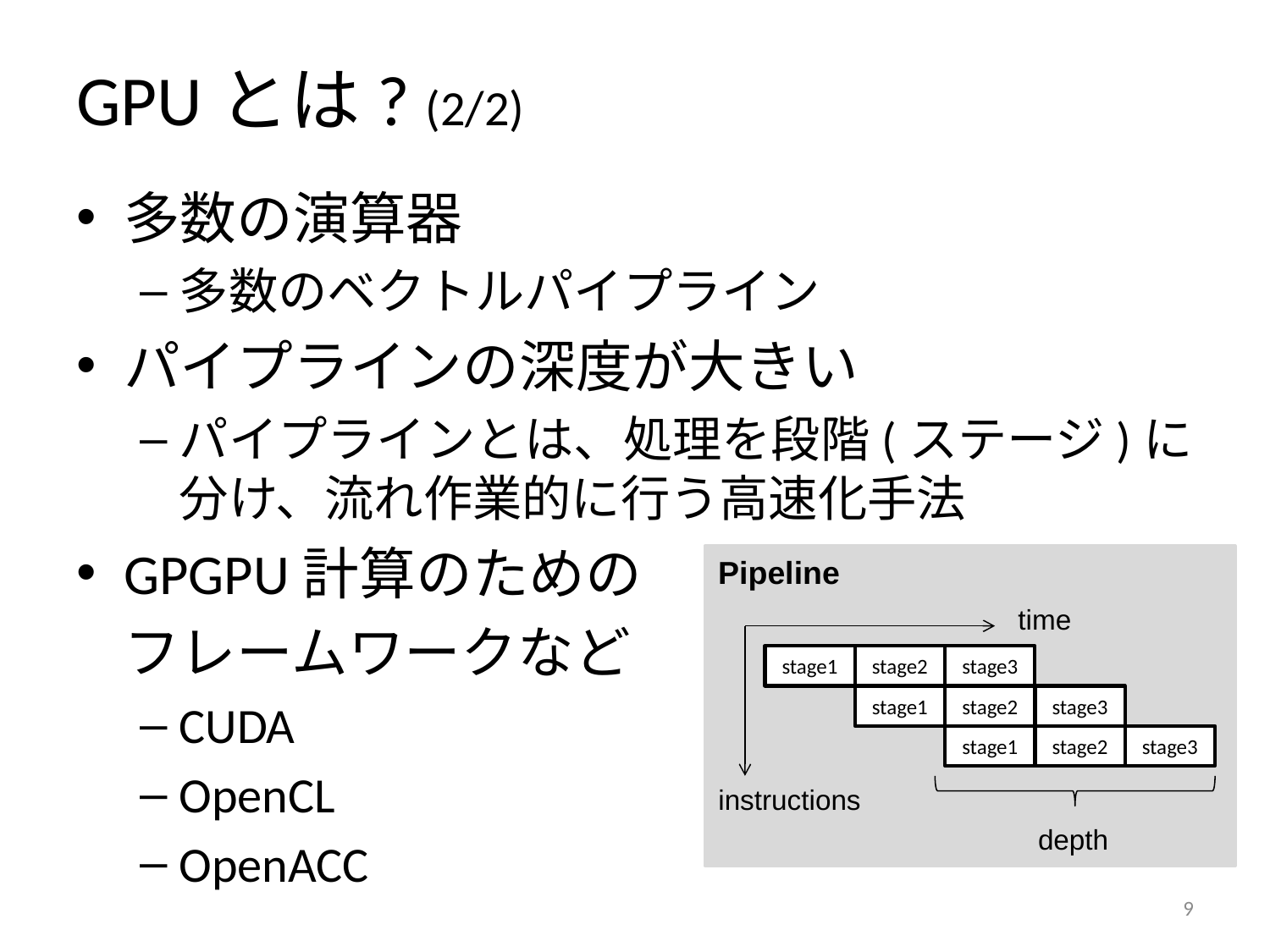

# GPUとは? (2/2)
多数の演算器
多数のベクトルパイプライン
パイプラインの深度が大きい
パイプラインとは、処理を段階(ステージ)に分け、流れ作業的に行う高速化手法
GPGPU計算のための
	フレームワークなど
CUDA
OpenCL
OpenACC

Pipeline
time
stage1
stage2
stage3

stage1
stage2
stage3
stage1
stage2
stage3
instructions
depth
9